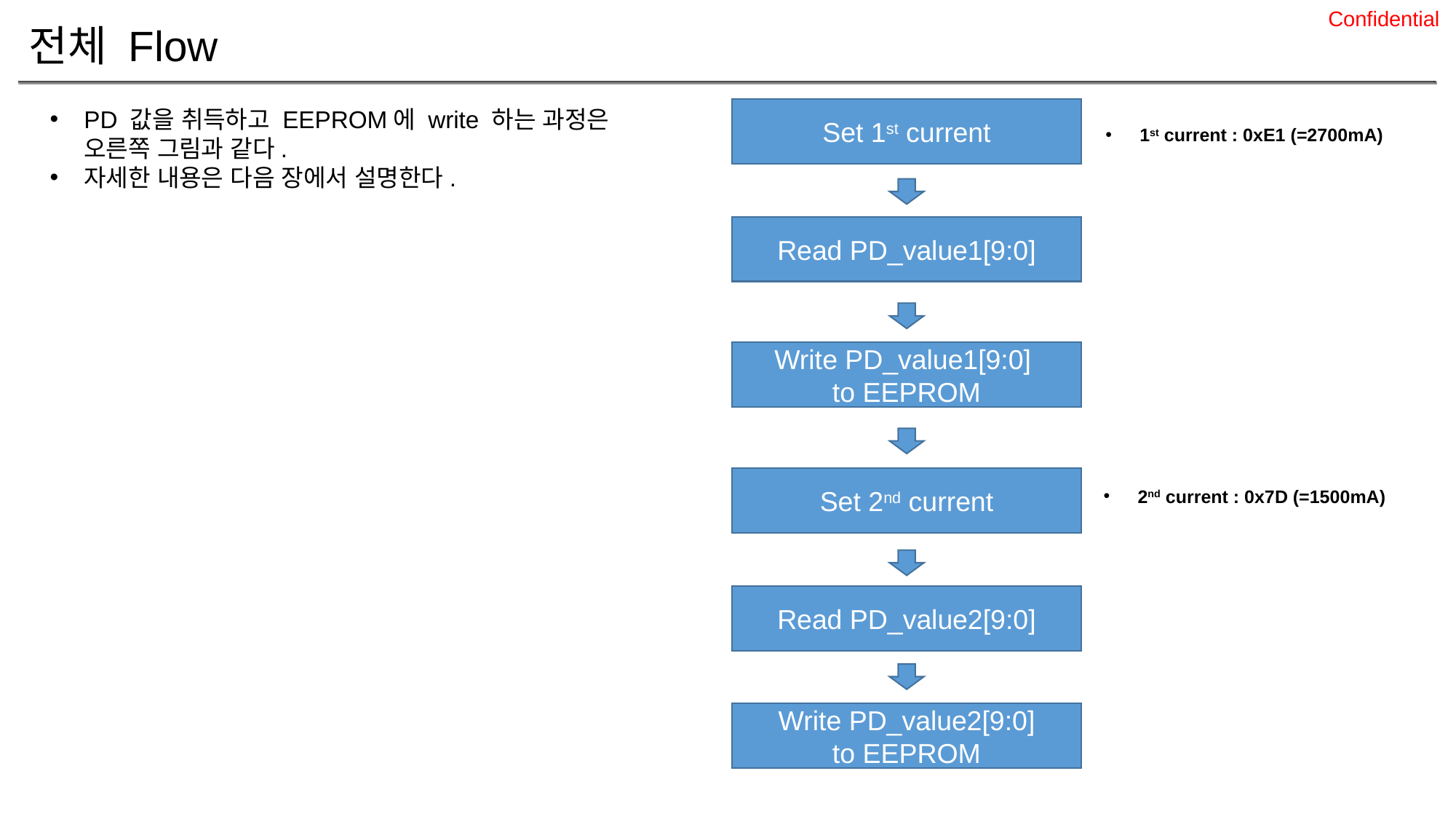

# 전체 Flow
PD 값을 취득하고 EEPROM에 write 하는 과정은 오른쪽 그림과 같다.
자세한 내용은 다음 장에서 설명한다.
Set 1st current
1st current : 0xE1 (=2700mA)

Read PD_value1[9:0]

Write PD_value1[9:0]
to EEPROM

Set 2nd current
2nd current : 0x7D (=1500mA)

Read PD_value2[9:0]

Write PD_value2[9:0]
to EEPROM